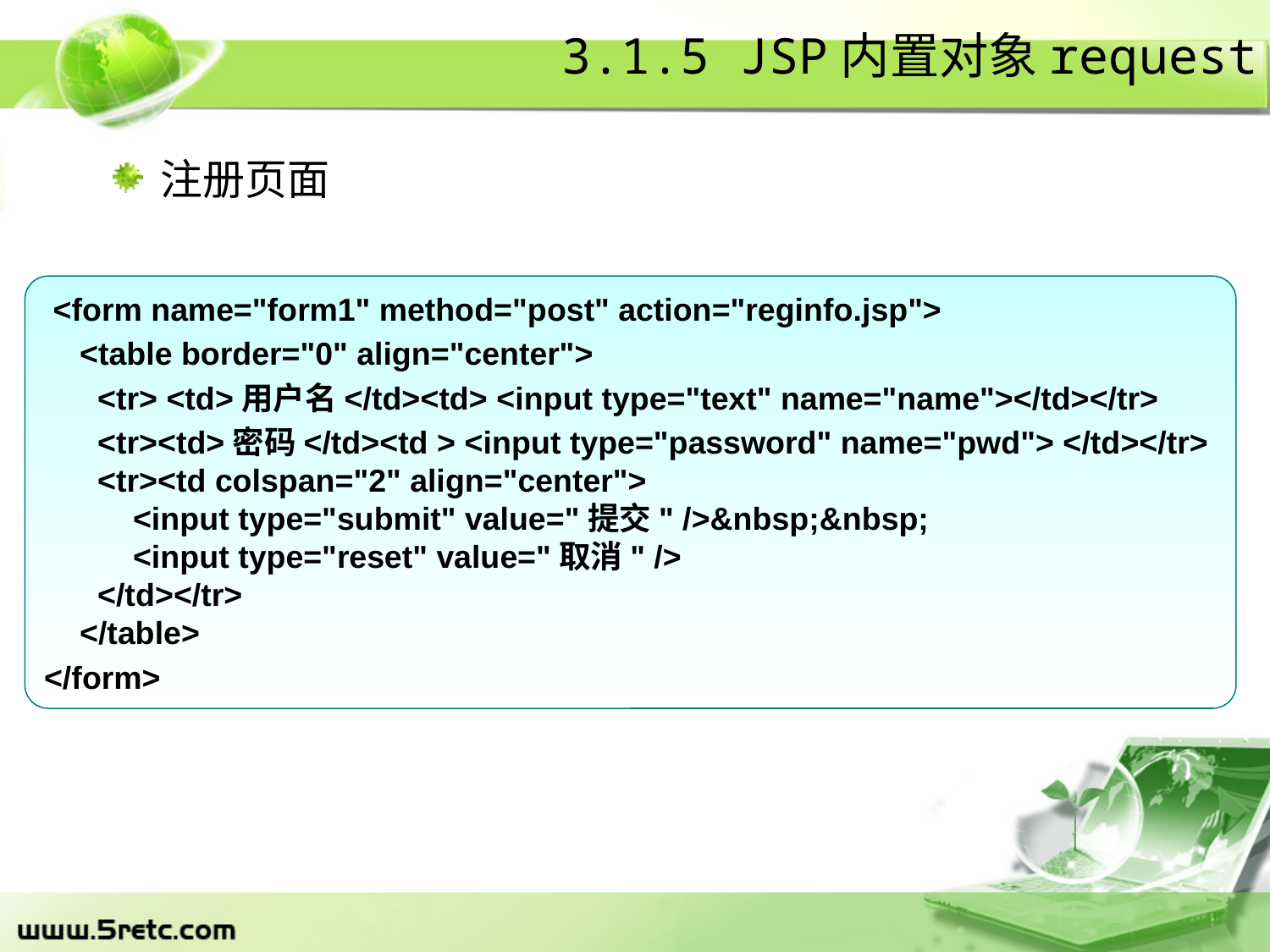

# 3.1.5 JSP内置对象request
注册页面
 <form name="form1" method="post" action="reginfo.jsp">
    <table border="0" align="center">
      <tr> <td>用户名</td><td> <input type="text" name="name"></td></tr>
      <tr><td>密码</td><td > <input type="password" name="pwd"> </td></tr>
      <tr><td colspan="2" align="center">
          <input type="submit" value="提交" />&nbsp;&nbsp;
          <input type="reset" value="取消" />
      </td></tr>
    </table>
</form>